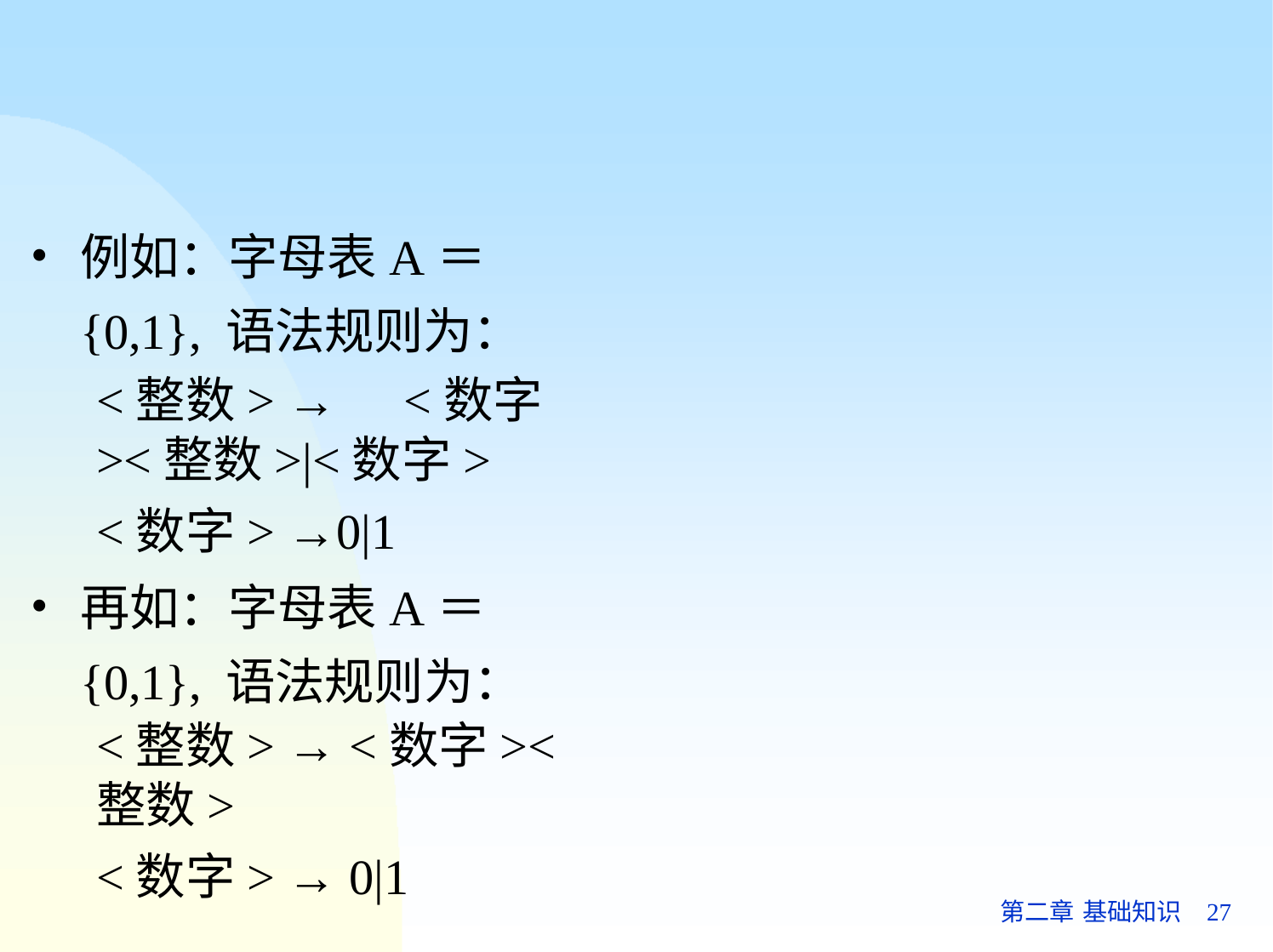

例如：字母表A＝{0,1}, 语法规则为：
<整数> →	<数字><整数>|<数字>
<数字> →0|1
再如：字母表A＝{0,1}, 语法规则为：
<整数> → <数字><整数>
<数字> → 0|1
第二章 基础知识	27